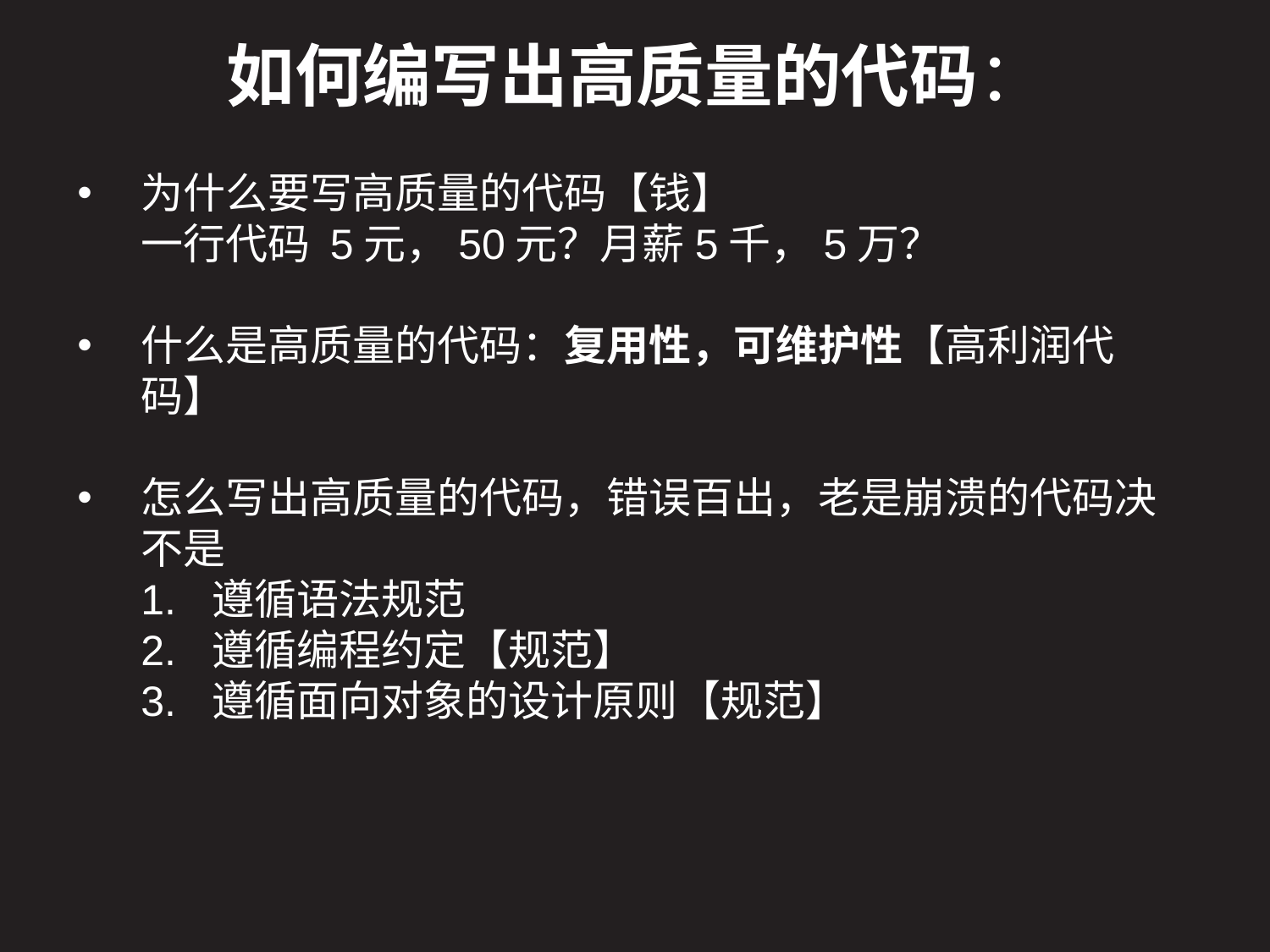

# 如何编写出高质量的代码：
为什么要写高质量的代码【钱】
一行代码 5元，50元？月薪5千，5万？

什么是高质量的代码：复用性，可维护性【高利润代码】

怎么写出高质量的代码，错误百出，老是崩溃的代码决不是
遵循语法规范
遵循编程约定【规范】
遵循面向对象的设计原则【规范】